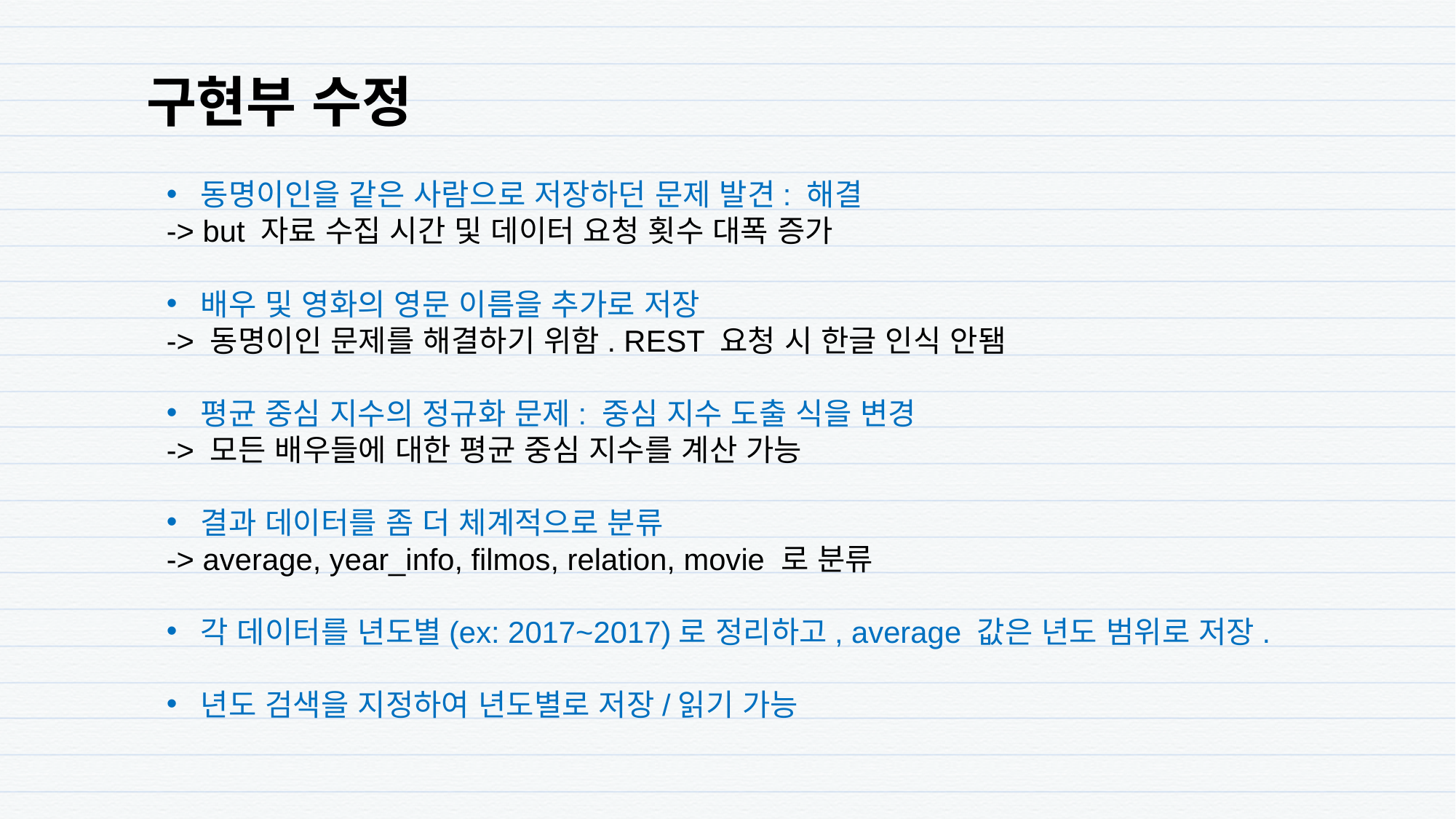

구현부 수정
동명이인을 같은 사람으로 저장하던 문제 발견: 해결
-> but 자료 수집 시간 및 데이터 요청 횟수 대폭 증가

배우 및 영화의 영문 이름을 추가로 저장
-> 동명이인 문제를 해결하기 위함. REST 요청 시 한글 인식 안됌

평균 중심 지수의 정규화 문제: 중심 지수 도출 식을 변경
-> 모든 배우들에 대한 평균 중심 지수를 계산 가능

결과 데이터를 좀 더 체계적으로 분류
-> average, year_info, filmos, relation, movie 로 분류

각 데이터를 년도별(ex: 2017~2017)로 정리하고, average 값은 년도 범위로 저장.

년도 검색을 지정하여 년도별로 저장/읽기 가능